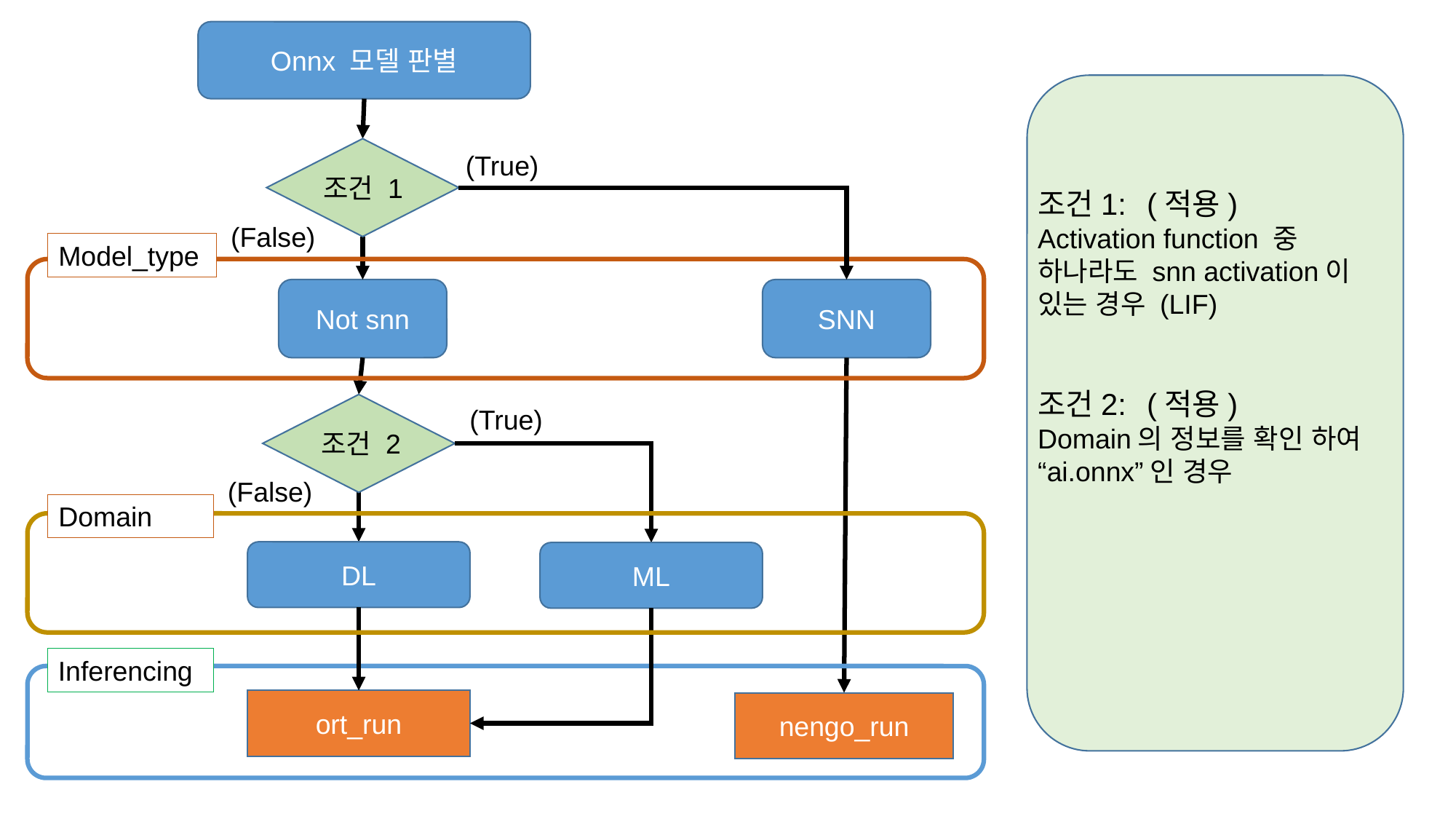

Onnx 모델 판별

(True)
조건 1
조건1:	(적용)
Activation function 중
하나라도 snn activation이 있는 경우 (LIF)

조건2:	(적용)
Domain의 정보를 확인 하여
“ai.onnx”인 경우

(False)
Model_type

Not snn
SNN

(True)
조건 2
(False)
Domain

DL
ML
Inferencing

ort_run
nengo_run